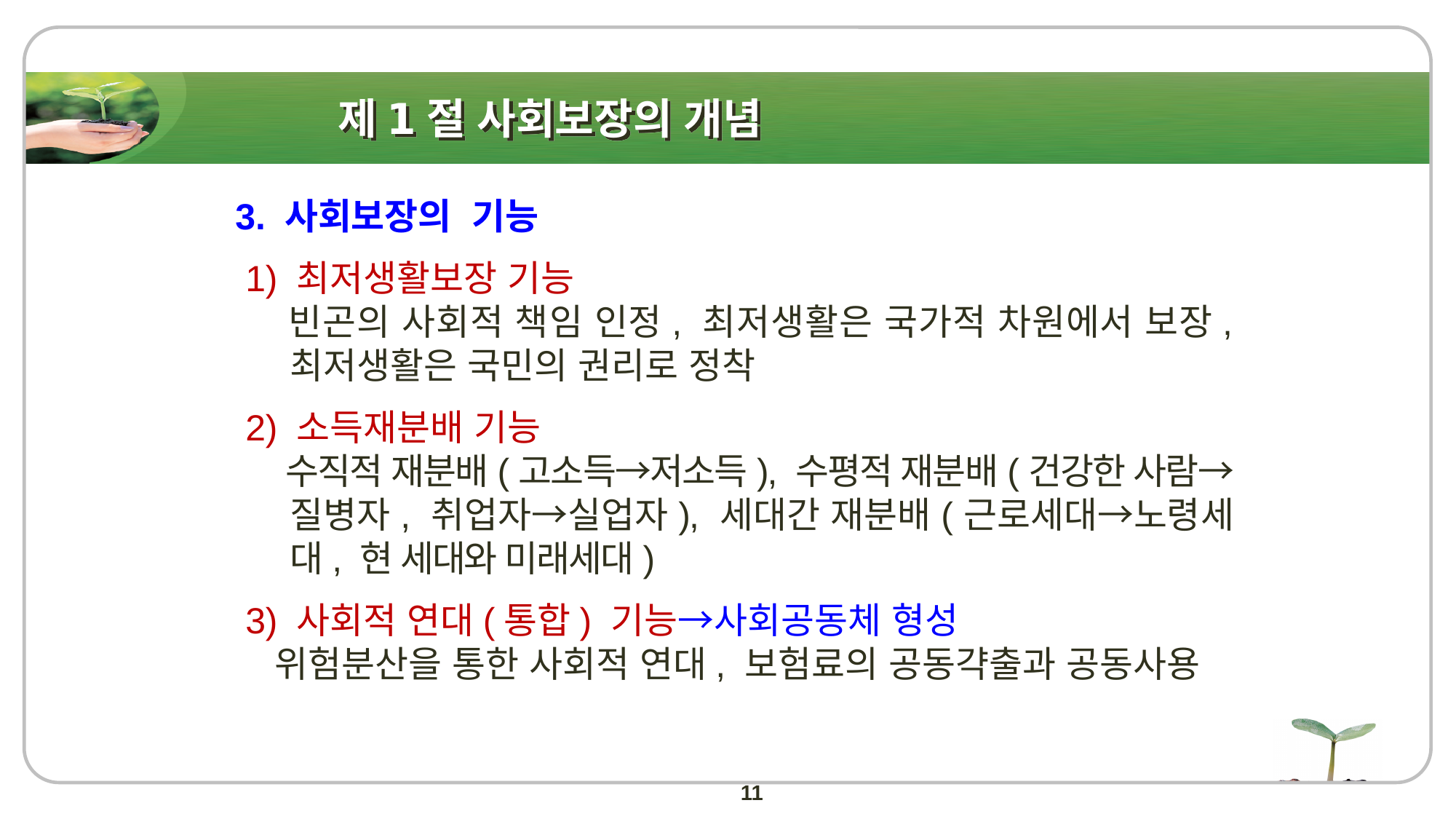

# 제1절 사회보장의 개념

3. 사회보장의  기능
 1) 최저생활보장 기능
    빈곤의 사회적 책임 인정, 최저생활은 국가적 차원에서 보장, 최저생활은 국민의 권리로 정착
 2) 소득재분배 기능
    수직적 재분배(고소득→저소득), 수평적 재분배(건강한 사람→질병자, 취업자→실업자), 세대간 재분배(근로세대→노령세대, 현 세대와 미래세대)
 3) 사회적 연대(통합) 기능→사회공동체 형성
   위험분산을 통한 사회적 연대, 보험료의 공동갹출과 공동사용
11